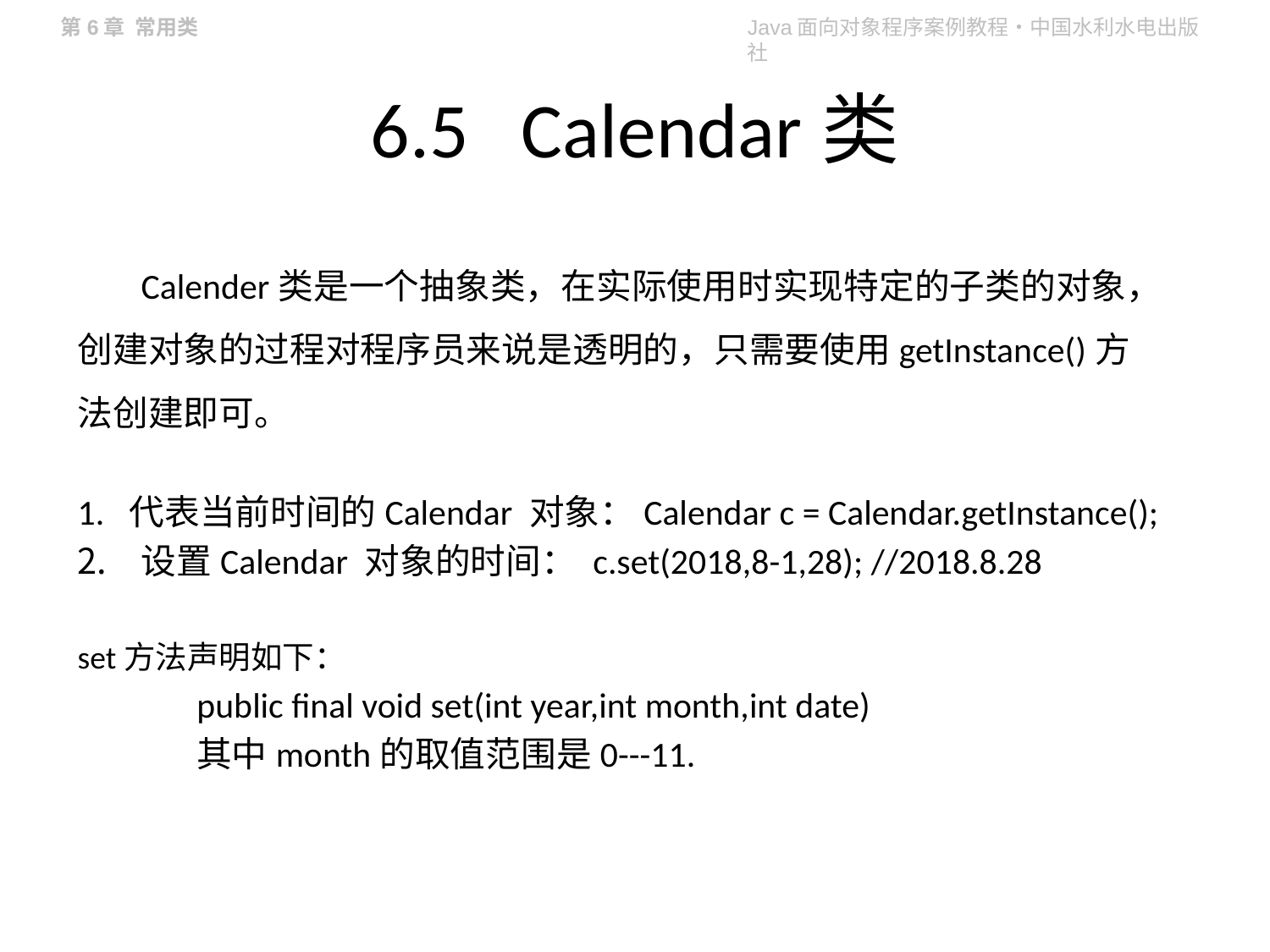

# 6.5   Calendar类
Calender类是一个抽象类，在实际使用时实现特定的子类的对象，创建对象的过程对程序员来说是透明的，只需要使用getInstance()方法创建即可。

1.  代表当前时间的Calendar 对象：Calendar c = Calendar.getInstance();
设置Calendar 对象的时间： c.set(2018,8-1,28); //2018.8.28

set方法声明如下：
public final void set(int year,int month,int date)
其中month的取值范围是0---11.